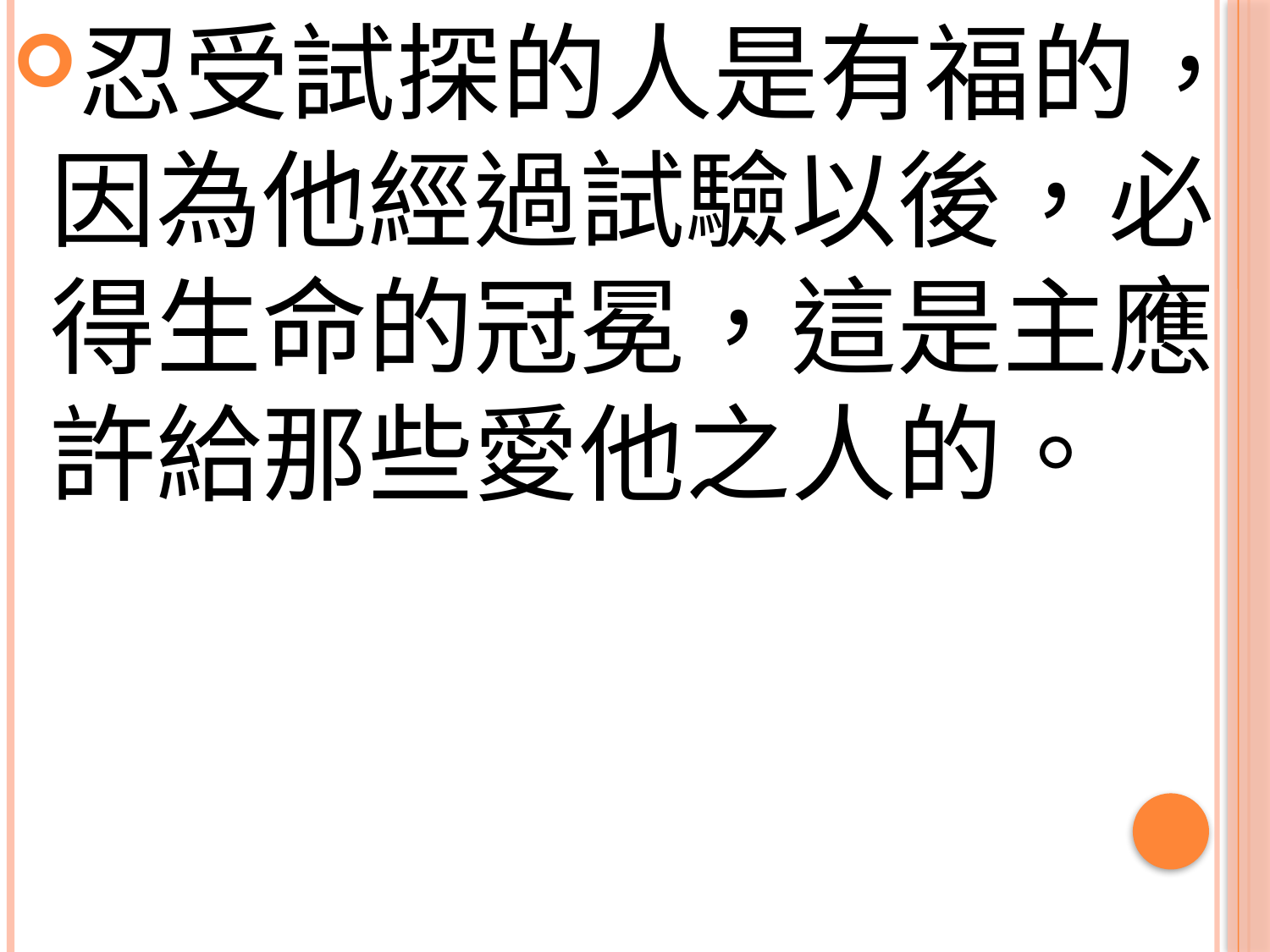

忍受試探的人是有福的，因為他經過試驗以後，必得生命的冠冕，這是主應許給那些愛他之人的。